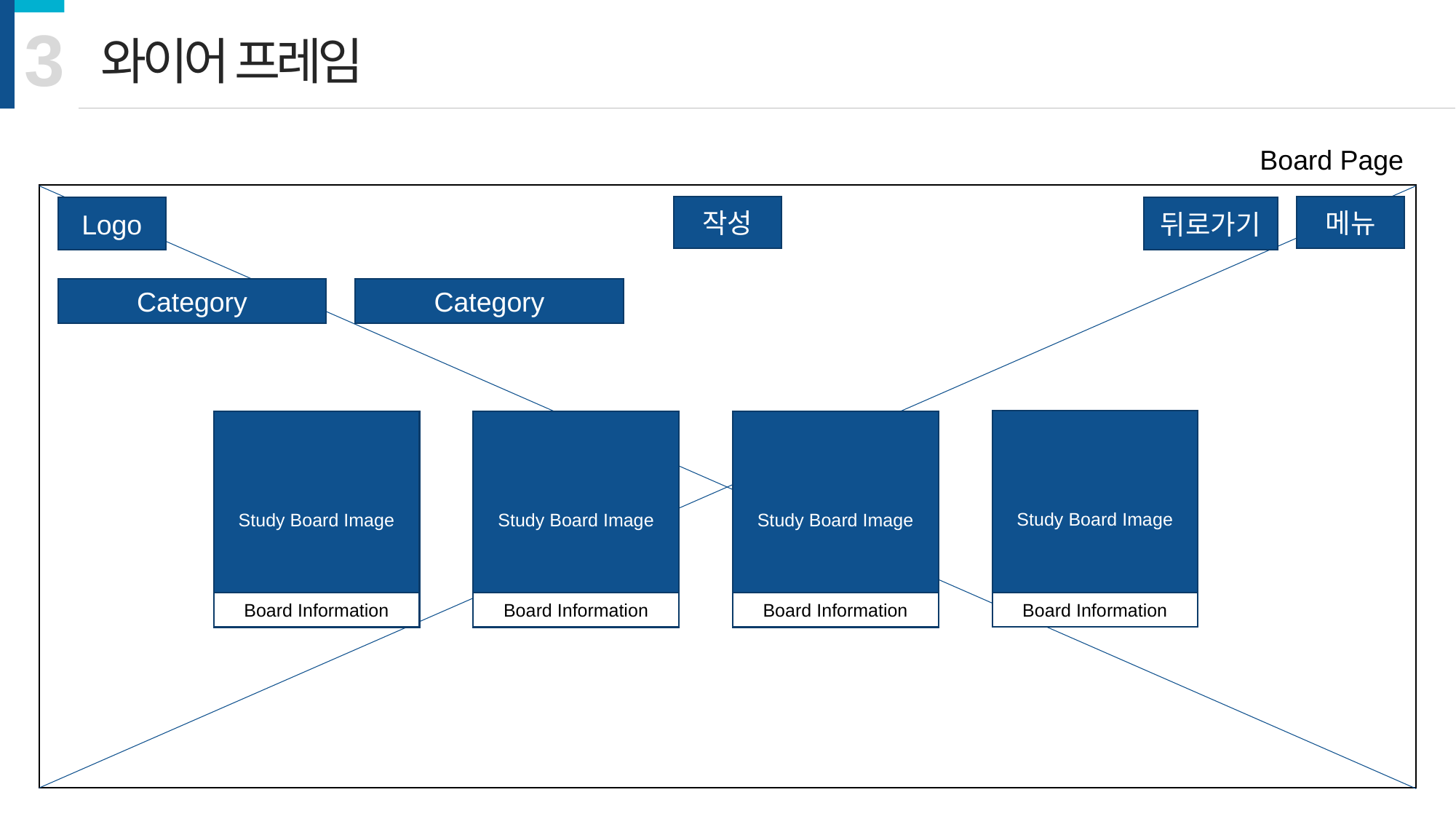

3
와이어 프레임
Board Page

작성
메뉴
Logo
뒤로가기
Category
Category
Study Board Image
Study Board Image
Study Board Image
Study Board Image
Board Information
Board Information
Board Information
Board Information